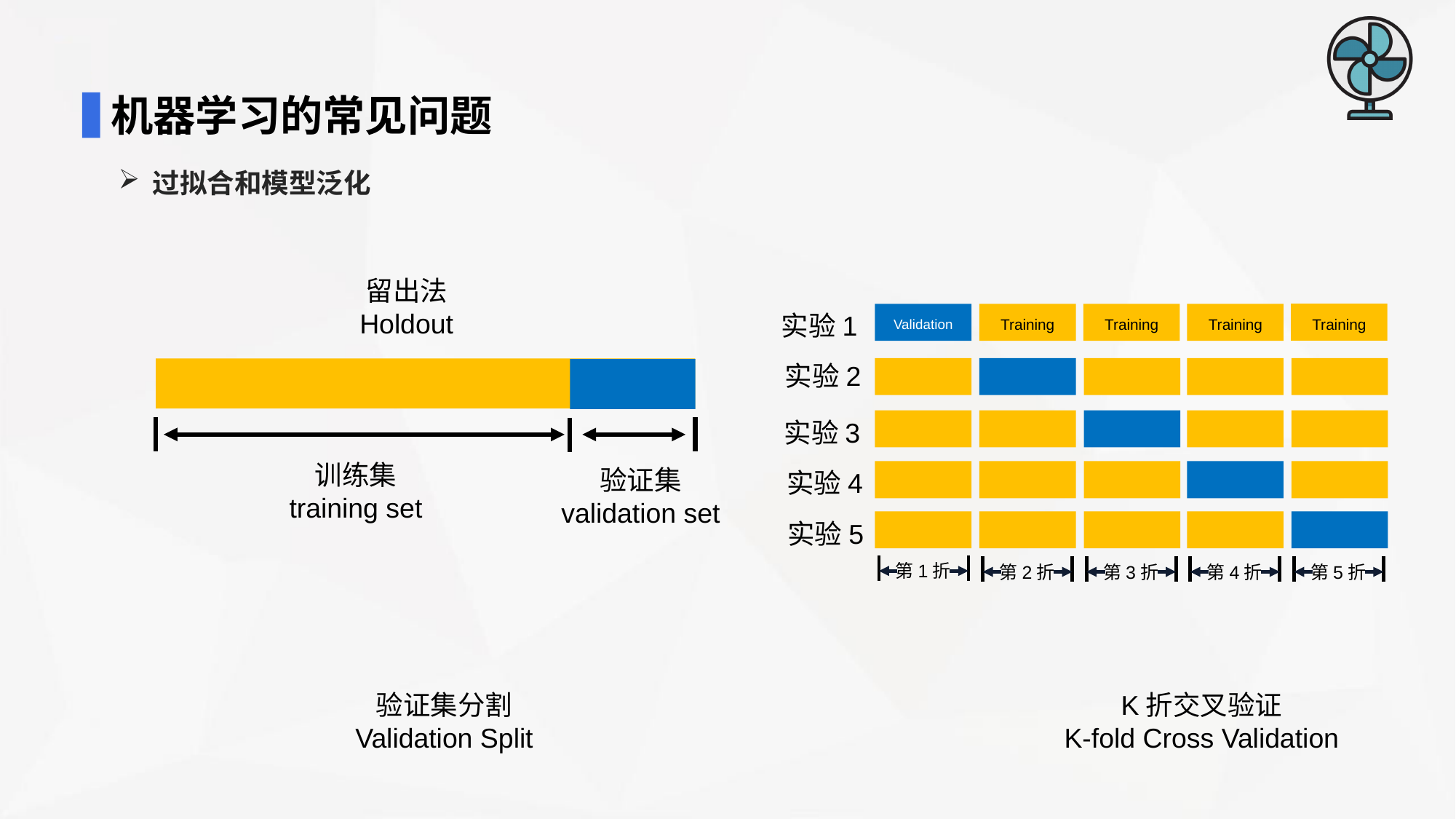

机器学习的常见问题
过拟合和模型泛化
留出法
Holdout
实验1
Training
Validation
Training
Training
Training
实验2

实验3

实验4

实验5

第1折
第5折
第2折
第3折
第4折

训练集
training set
验证集
validation set
验证集分割
Validation Split
K折交叉验证
K-fold Cross Validation